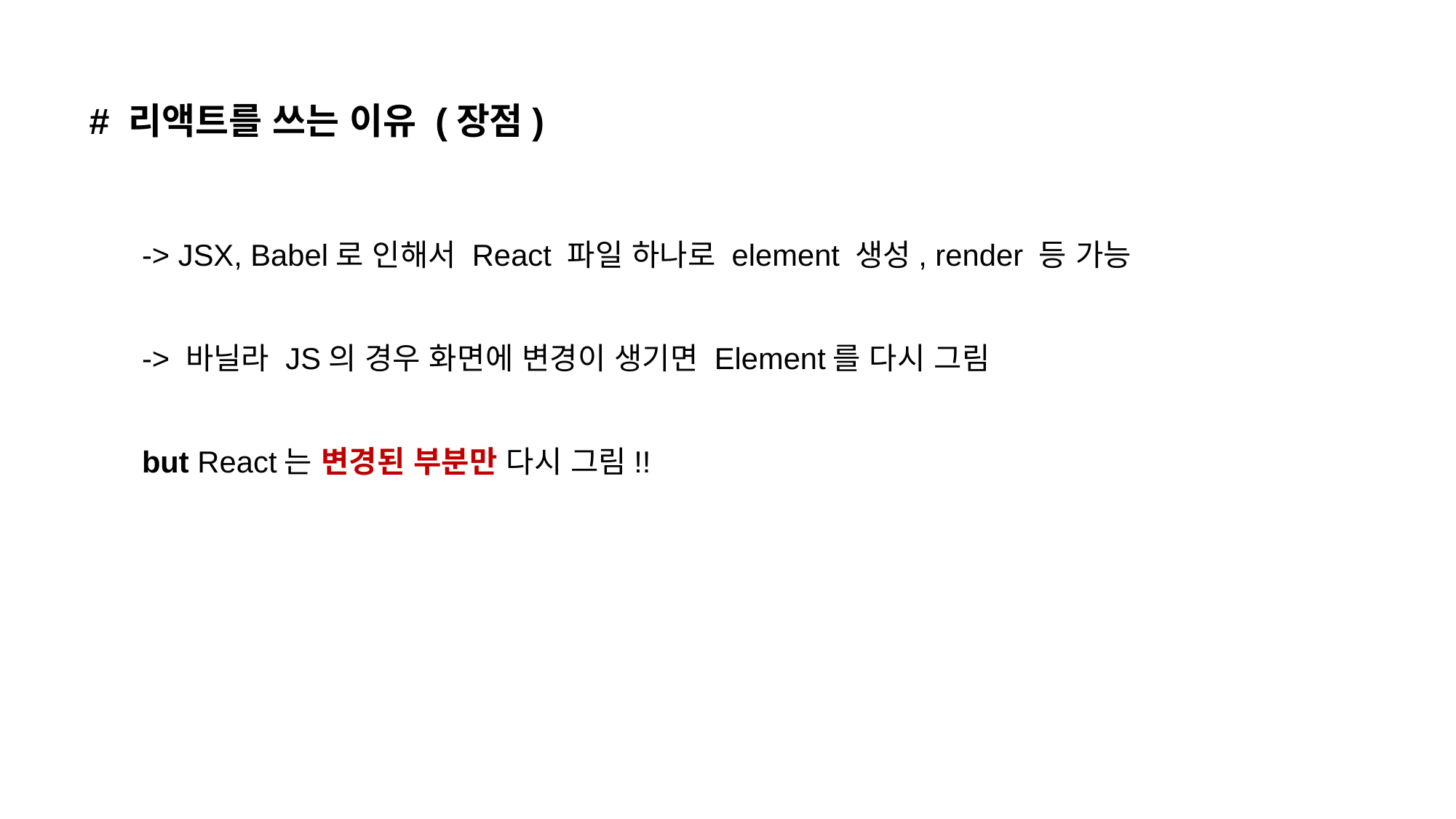

# 리액트를 쓰는 이유 (장점)
-> JSX, Babel로 인해서 React 파일 하나로 element 생성, render 등 가능
-> 바닐라 JS의 경우 화면에 변경이 생기면 Element를 다시 그림
but React는 변경된 부분만 다시 그림!!